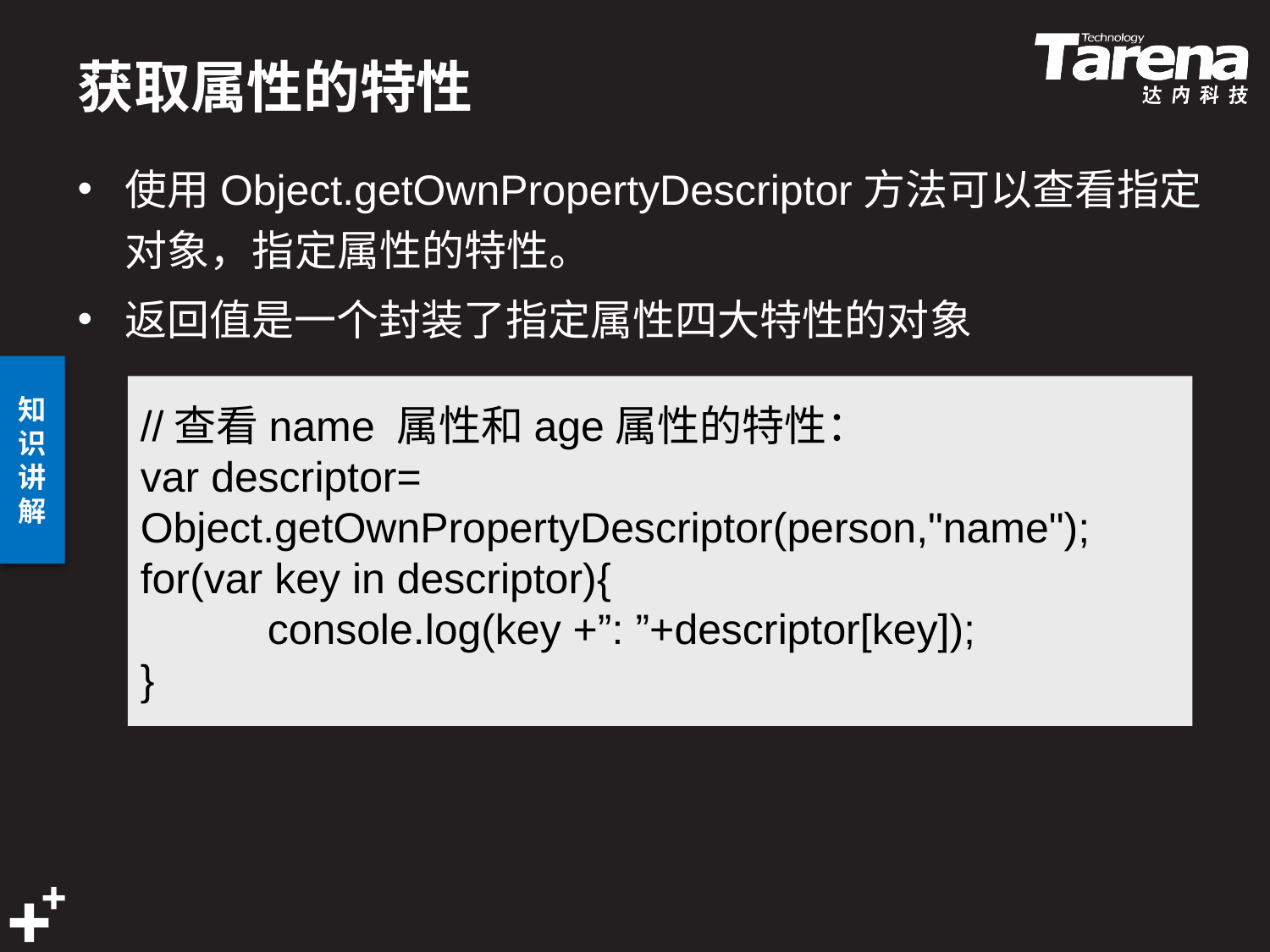

# 获取属性的特性
使用Object.getOwnPropertyDescriptor方法可以查看指定对象，指定属性的特性。
返回值是一个封装了指定属性四大特性的对象
//查看name 属性和age属性的特性：
var descriptor=
Object.getOwnPropertyDescriptor(person,"name");
for(var key in descriptor){
	console.log(key +”: ”+descriptor[key]);
}